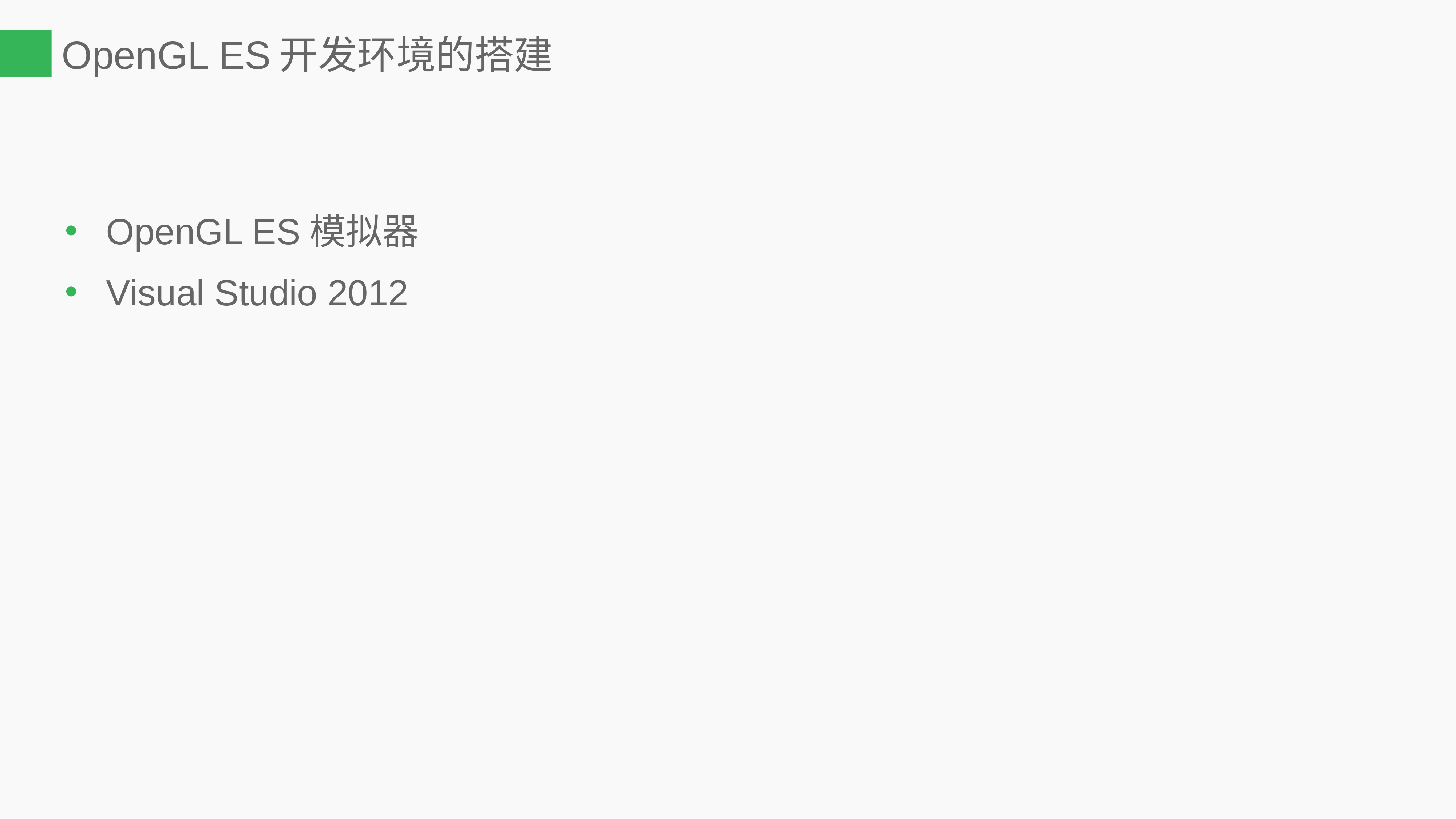

# OpenGL ES开发环境的搭建
OpenGL ES模拟器
Visual Studio 2012